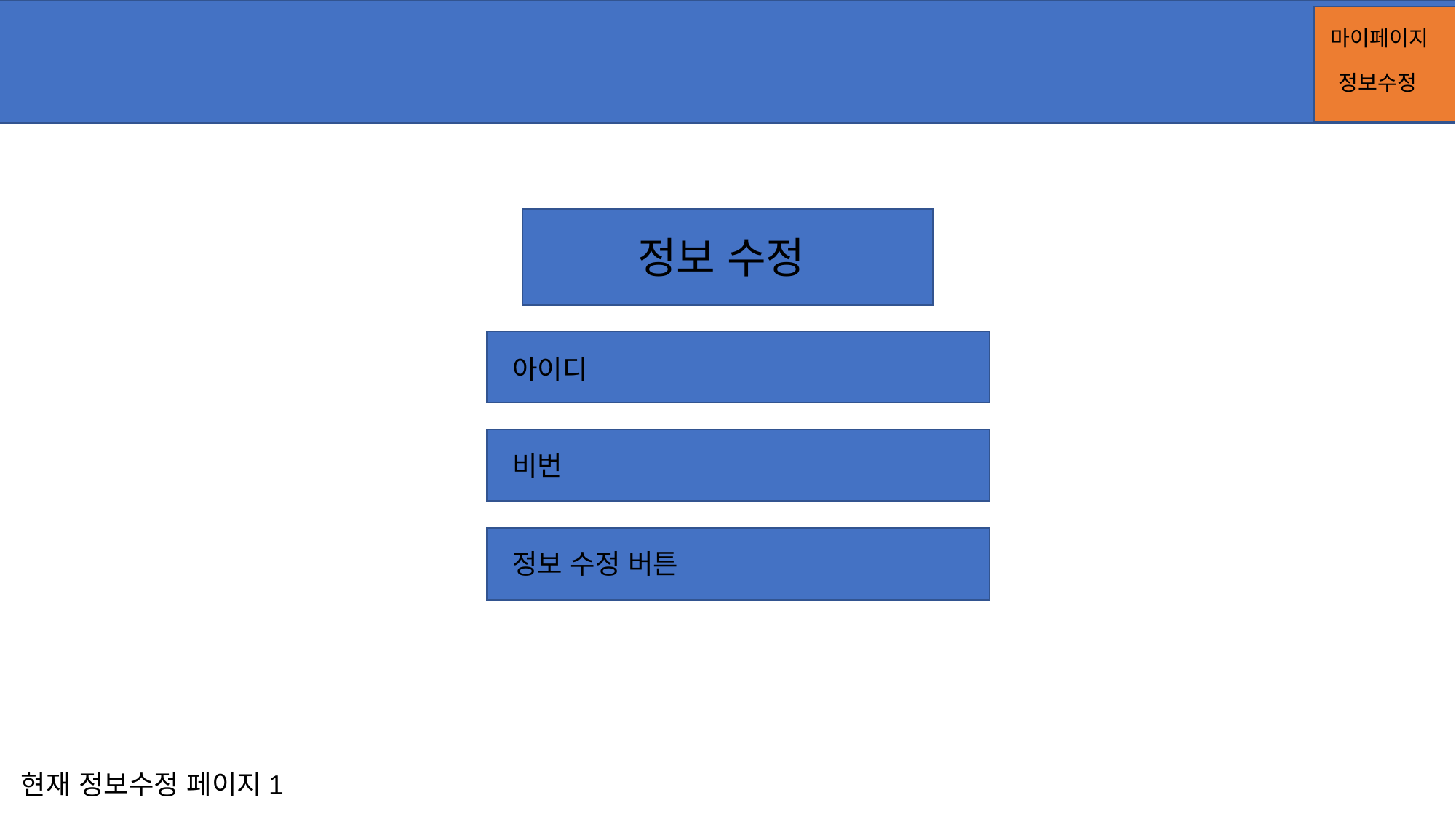

마이페이지
정보수정

정보 수정

아이디

비번

정보 수정 버튼
현재 정보수정 페이지1